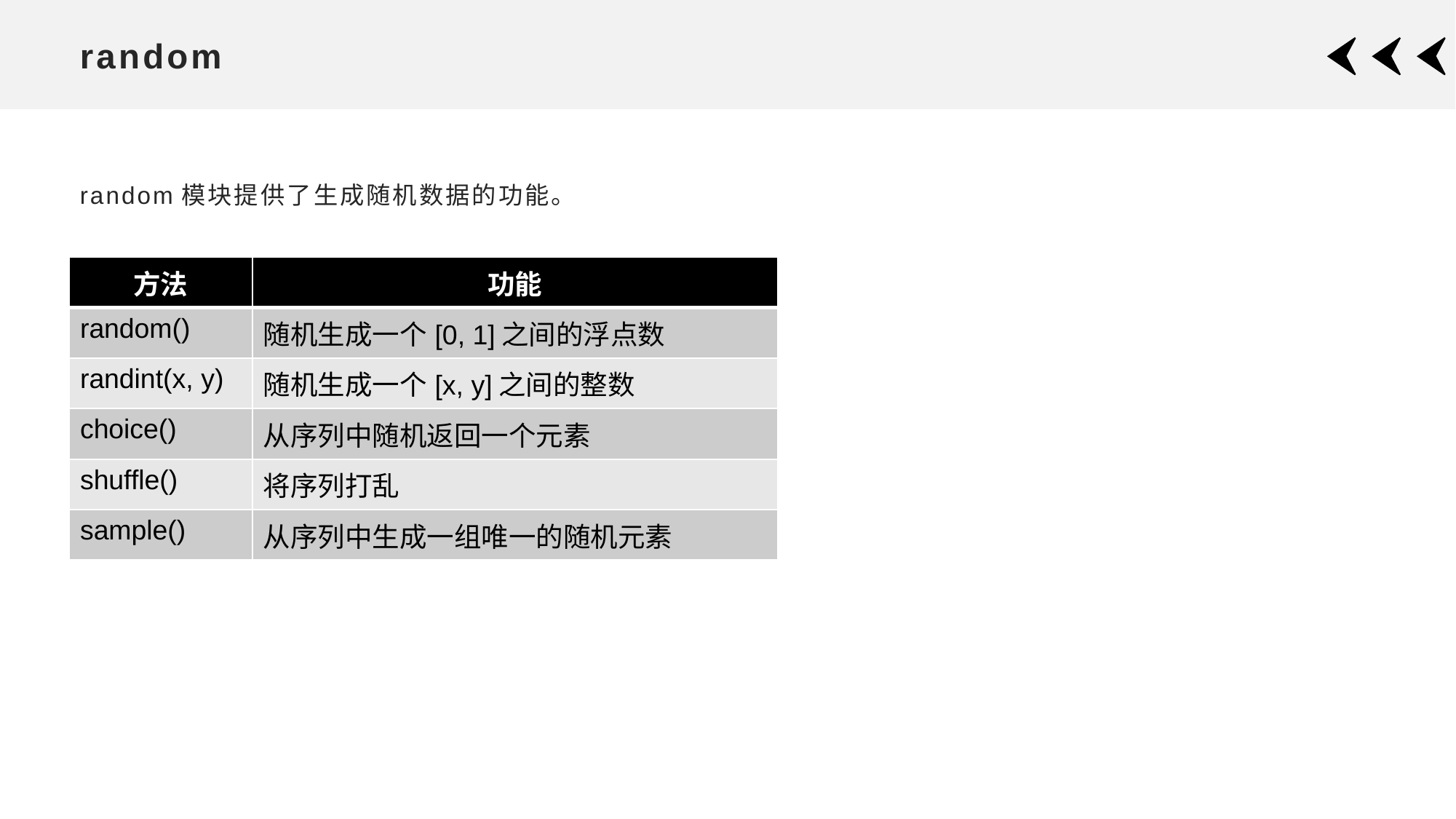

# random
random模块提供了生成随机数据的功能。
| 方法 | 功能 |
| --- | --- |
| random() | 随机生成一个[0, 1]之间的浮点数 |
| randint(x, y) | 随机生成一个[x, y]之间的整数 |
| choice() | 从序列中随机返回一个元素 |
| shuffle() | 将序列打乱 |
| sample() | 从序列中生成一组唯一的随机元素 |